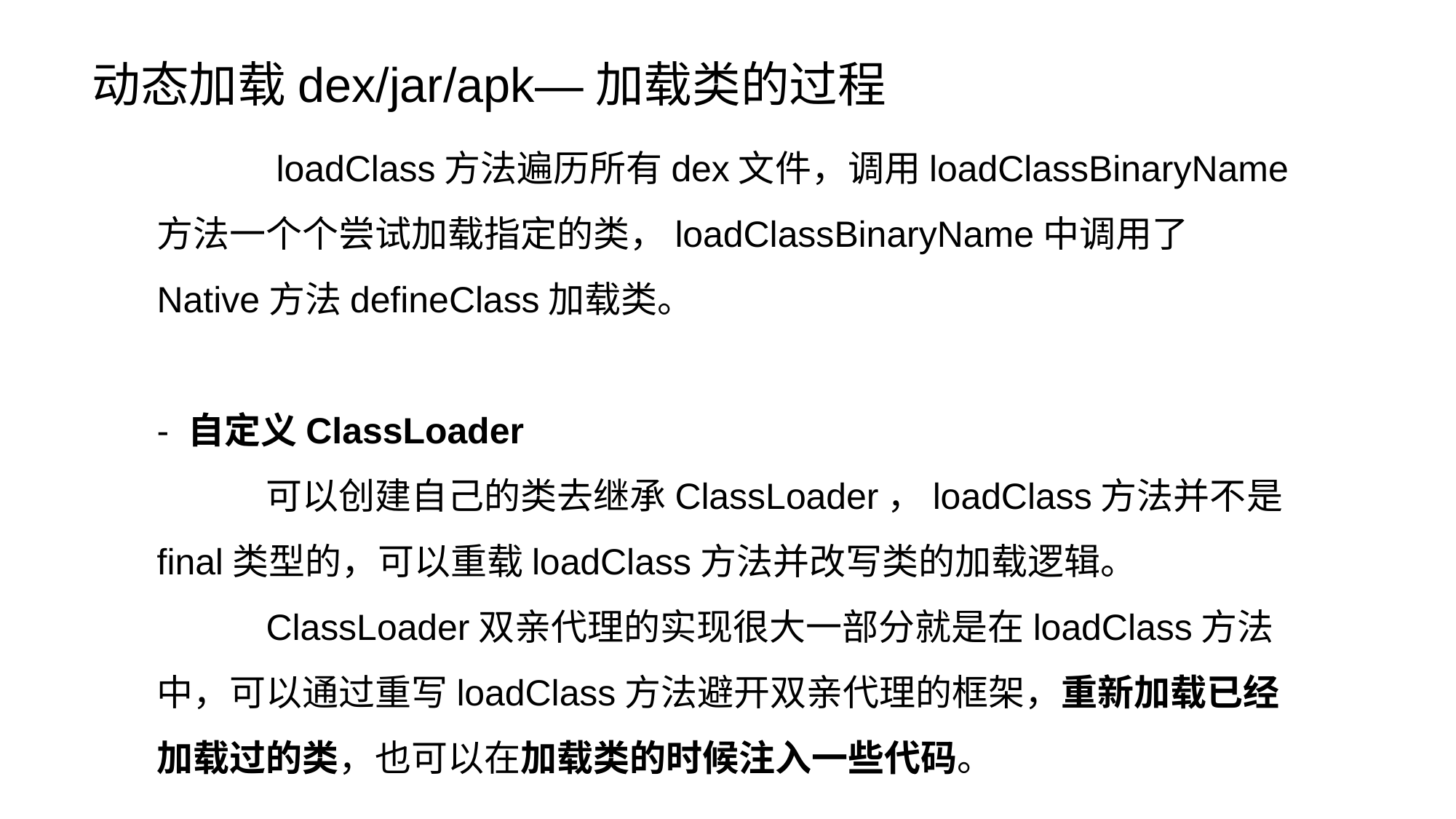

动态加载dex/jar/apk—加载类的过程
	 loadClass方法遍历所有dex文件，调用loadClassBinaryName方法一个个尝试加载指定的类，loadClassBinaryName中调用了Native方法defineClass加载类。

- 自定义ClassLoader
	可以创建自己的类去继承ClassLoader，loadClass方法并不是final类型的，可以重载loadClass方法并改写类的加载逻辑。
	ClassLoader双亲代理的实现很大一部分就是在loadClass方法中，可以通过重写loadClass方法避开双亲代理的框架，重新加载已经加载过的类，也可以在加载类的时候注入一些代码。